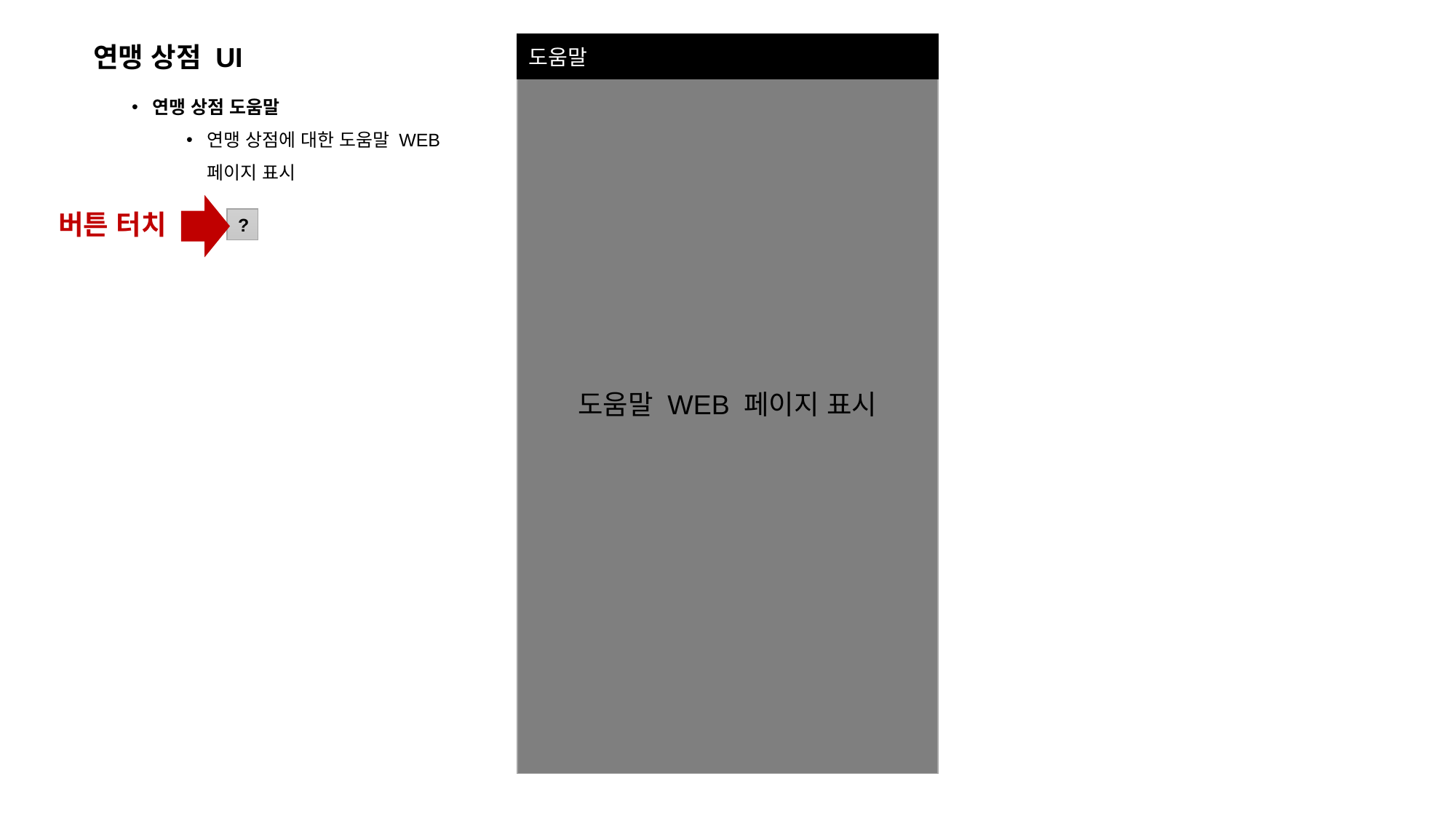

도움말 WEB 페이지 표시
도움말
연맹 상점 UI
연맹 상점 도움말
연맹 상점에 대한 도움말 WEB 페이지 표시

버튼 터치
?